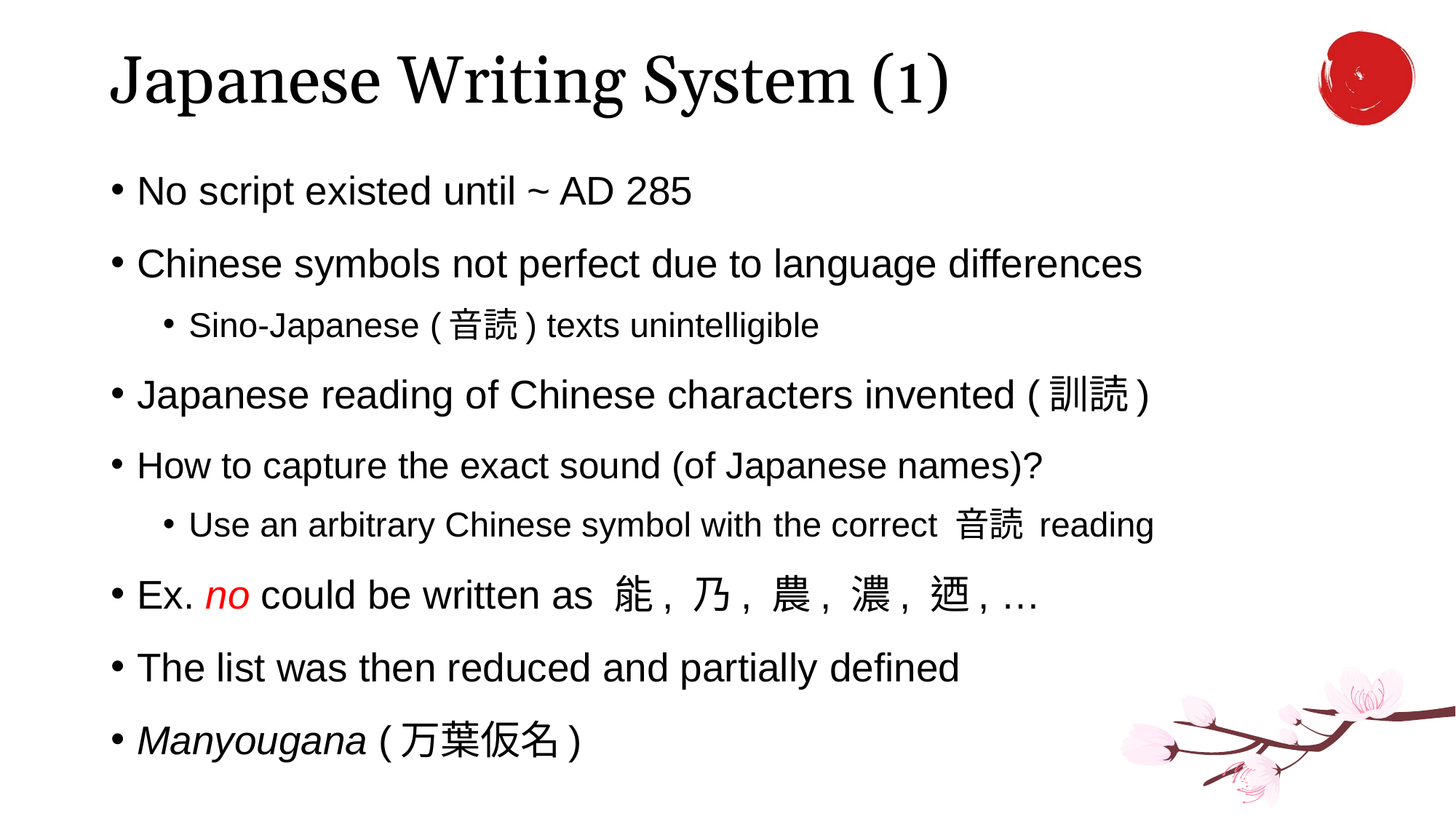

# Japanese Writing System (1)
No script existed until ~ AD 285
Chinese symbols not perfect due to language differences
Sino-Japanese (音読) texts unintelligible
Japanese reading of Chinese characters invented (訓読)
How to capture the exact sound (of Japanese names)?
Use an arbitrary Chinese symbol with the correct 音読 reading
Ex. no could be written as 能, 乃, 農, 濃, 迺, …
The list was then reduced and partially defined
Manyougana (万葉仮名)